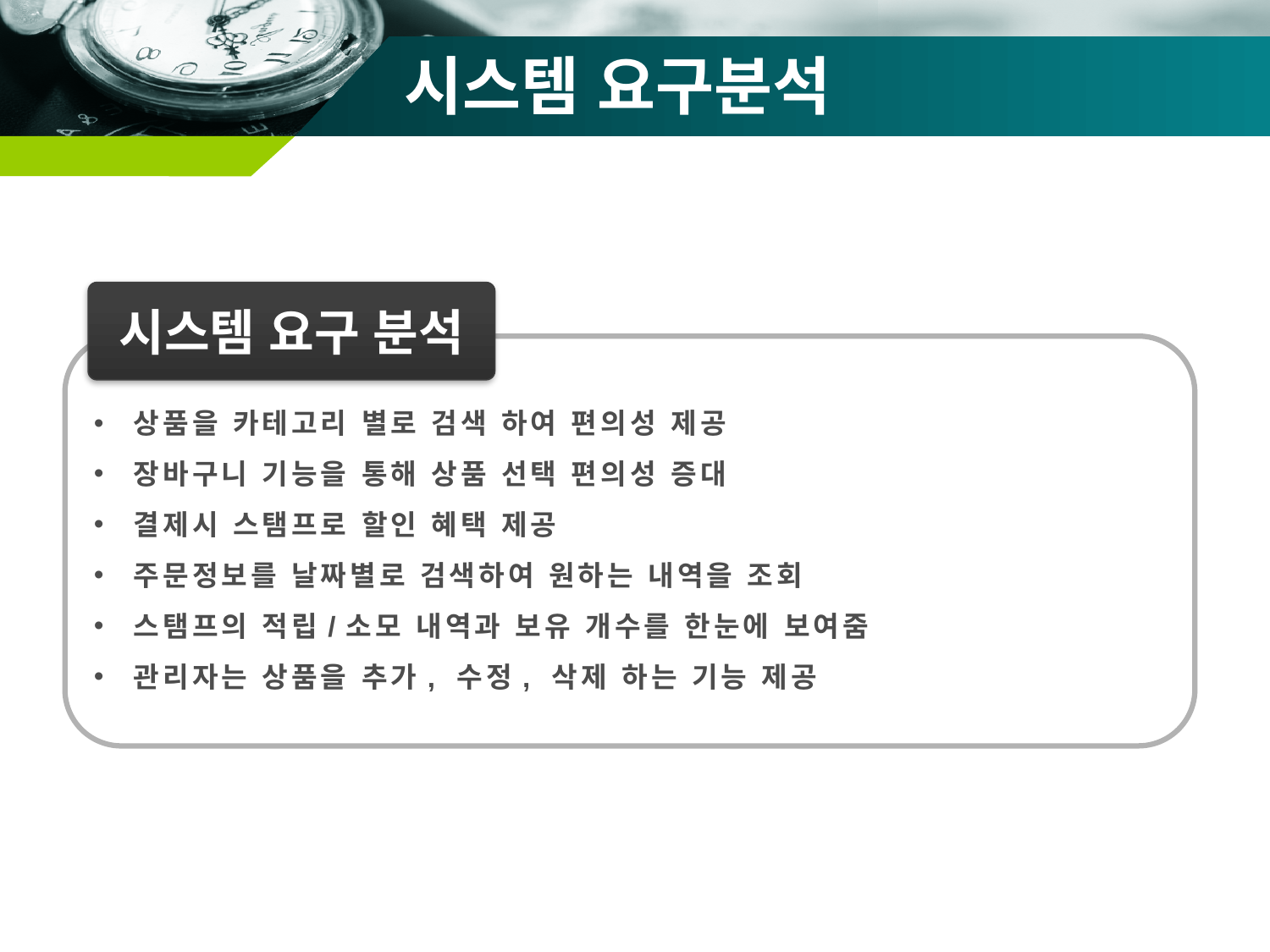

# 시스템 요구분석
시스템 요구 분석

상품을 카테고리 별로 검색 하여 편의성 제공
장바구니 기능을 통해 상품 선택 편의성 증대
결제시 스탬프로 할인 혜택 제공
주문정보를 날짜별로 검색하여 원하는 내역을 조회
스탬프의 적립/소모 내역과 보유 개수를 한눈에 보여줌
관리자는 상품을 추가, 수정, 삭제 하는 기능 제공